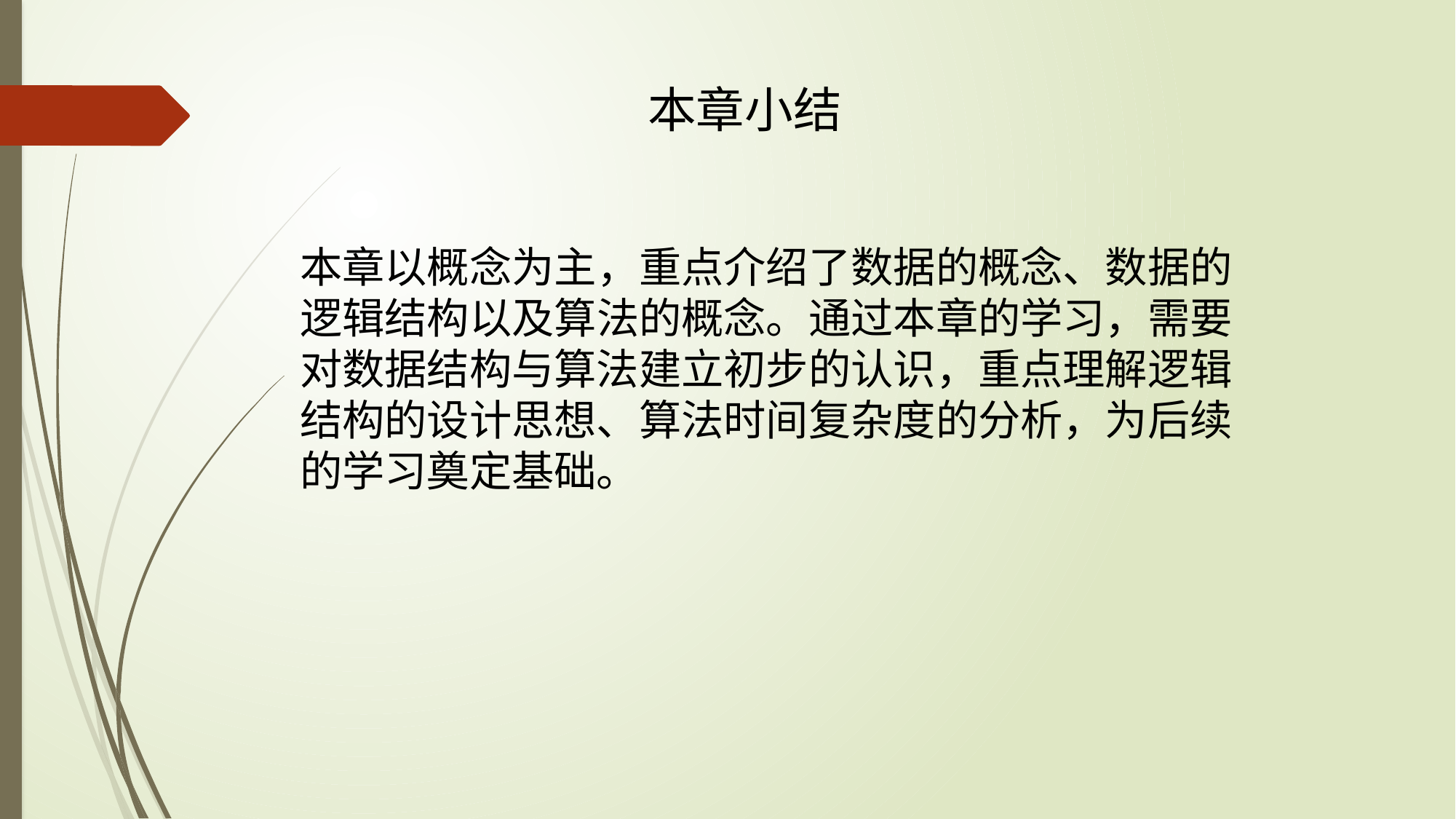

本章小结
本章以概念为主，重点介绍了数据的概念、数据的逻辑结构以及算法的概念。通过本章的学习，需要对数据结构与算法建立初步的认识，重点理解逻辑结构的设计思想、算法时间复杂度的分析，为后续的学习奠定基础。